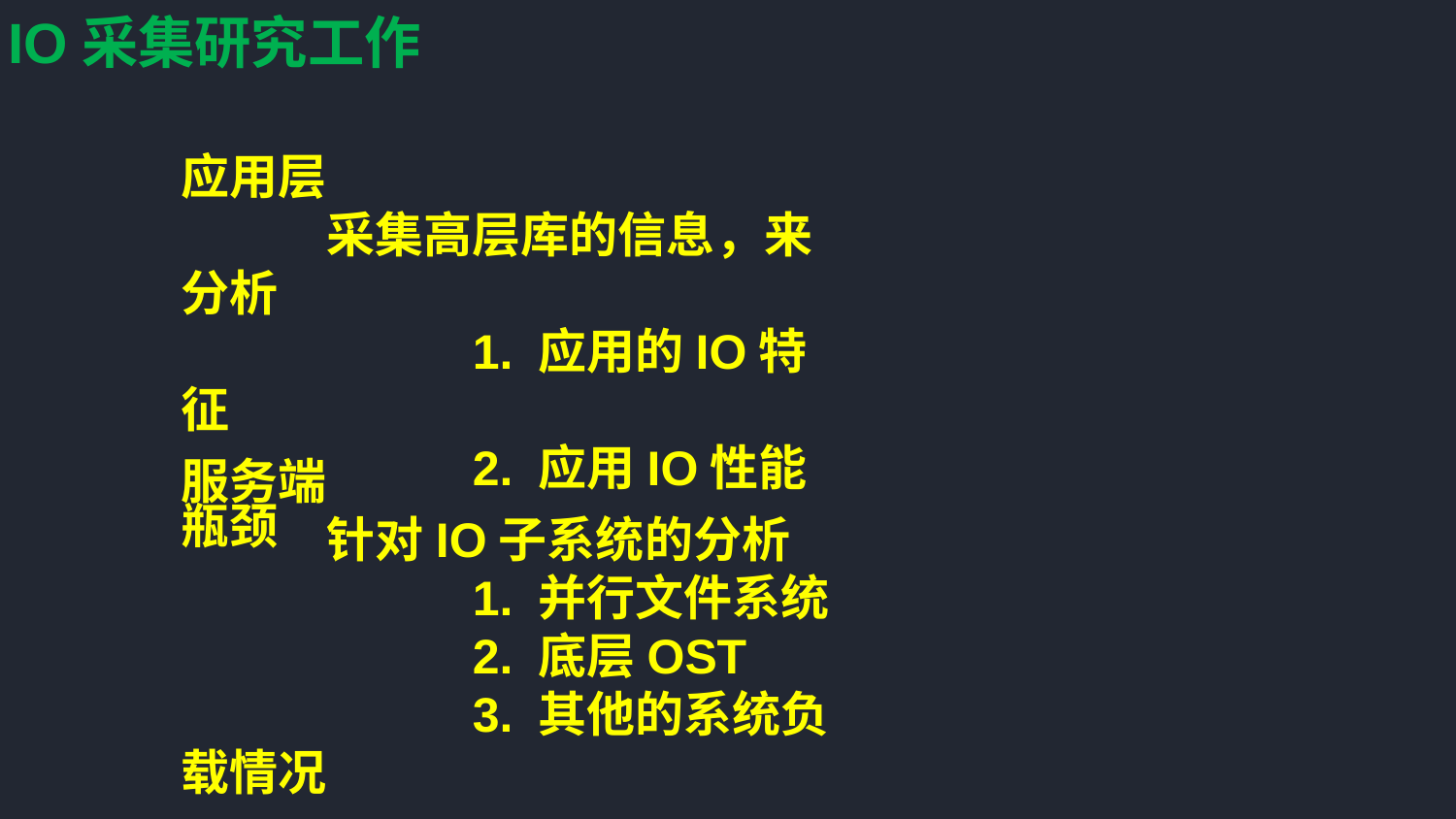

IO采集研究工作
应用层
	采集高层库的信息，来分析
		1. 应用的IO特征
		2. 应用IO性能瓶颈
服务端
	针对IO子系统的分析
		1. 并行文件系统
		2. 底层OST
		3. 其他的系统负载情况